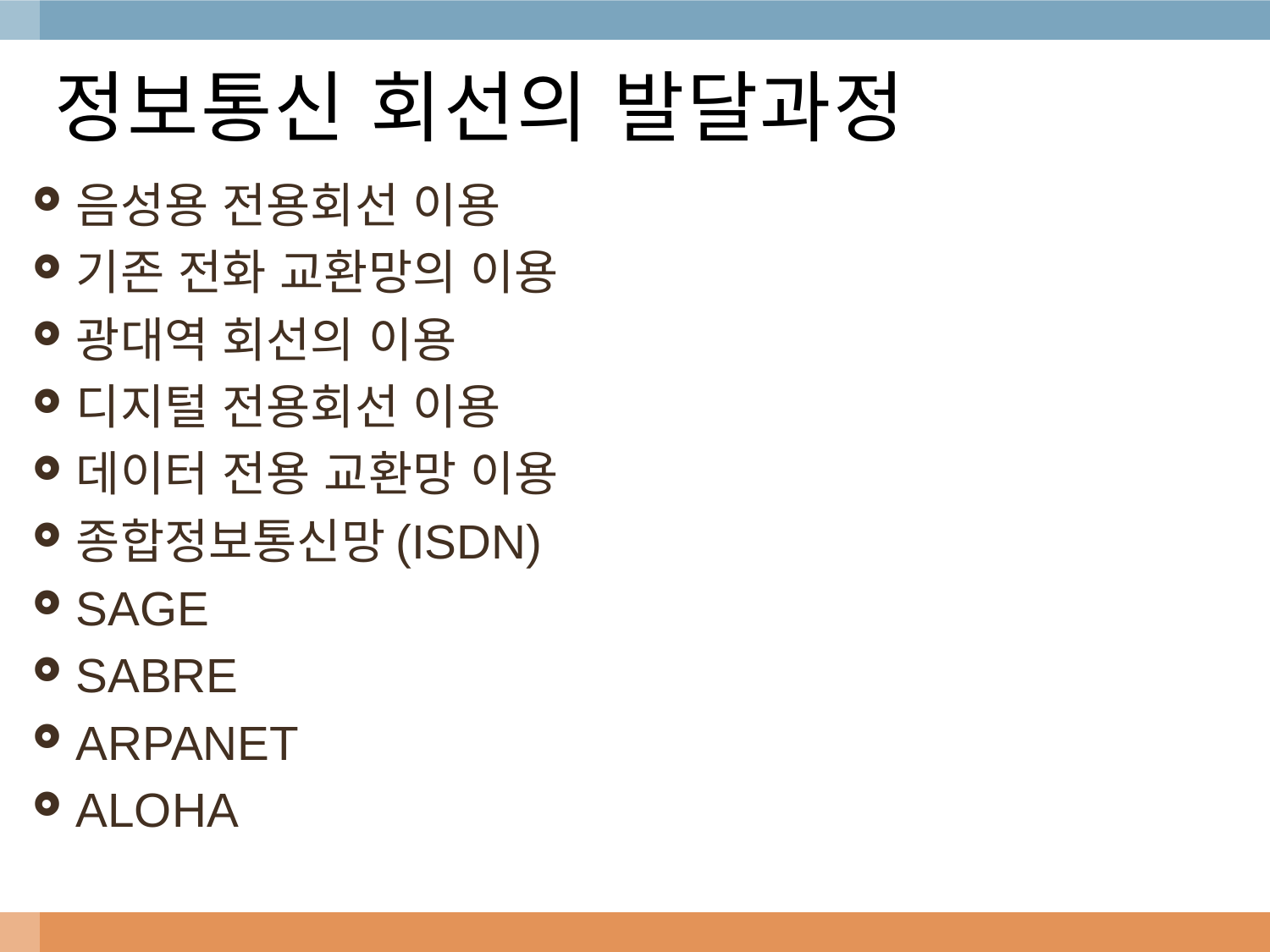

# 정보통신 회선의 발달과정
음성용 전용회선 이용
기존 전화 교환망의 이용
광대역 회선의 이용
디지털 전용회선 이용
데이터 전용 교환망 이용
종합정보통신망(ISDN)
SAGE
SABRE
ARPANET
ALOHA